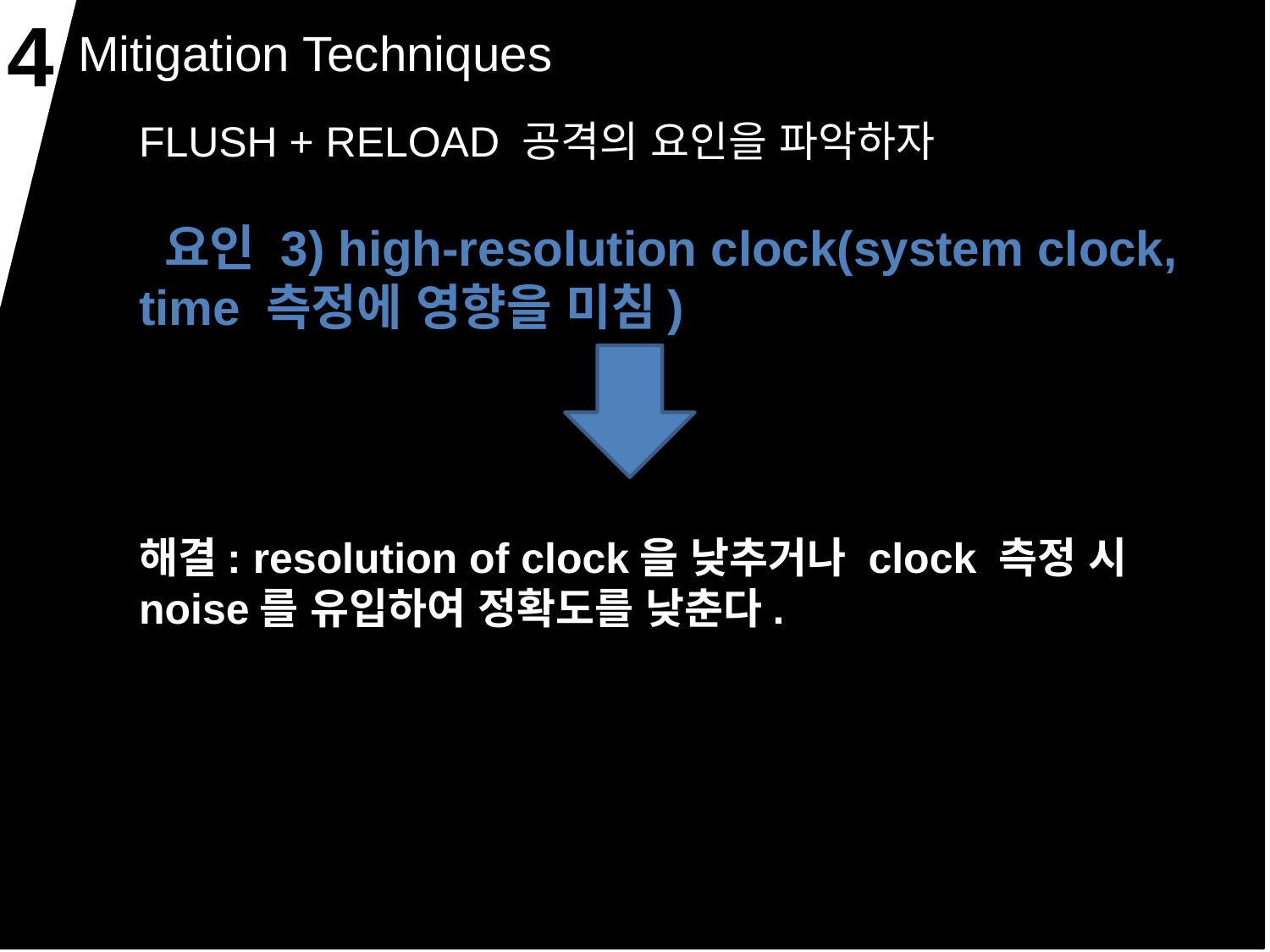

4

   Mitigation Techniques
FLUSH + RELOAD 공격의 요인을 파악하자

 요인 3) high-resolution clock(system clock,  time 측정에 영향을 미침)

해결: resolution of clock을 낮추거나 clock 측정 시 noise를 유입하여 정확도를 낮춘다.